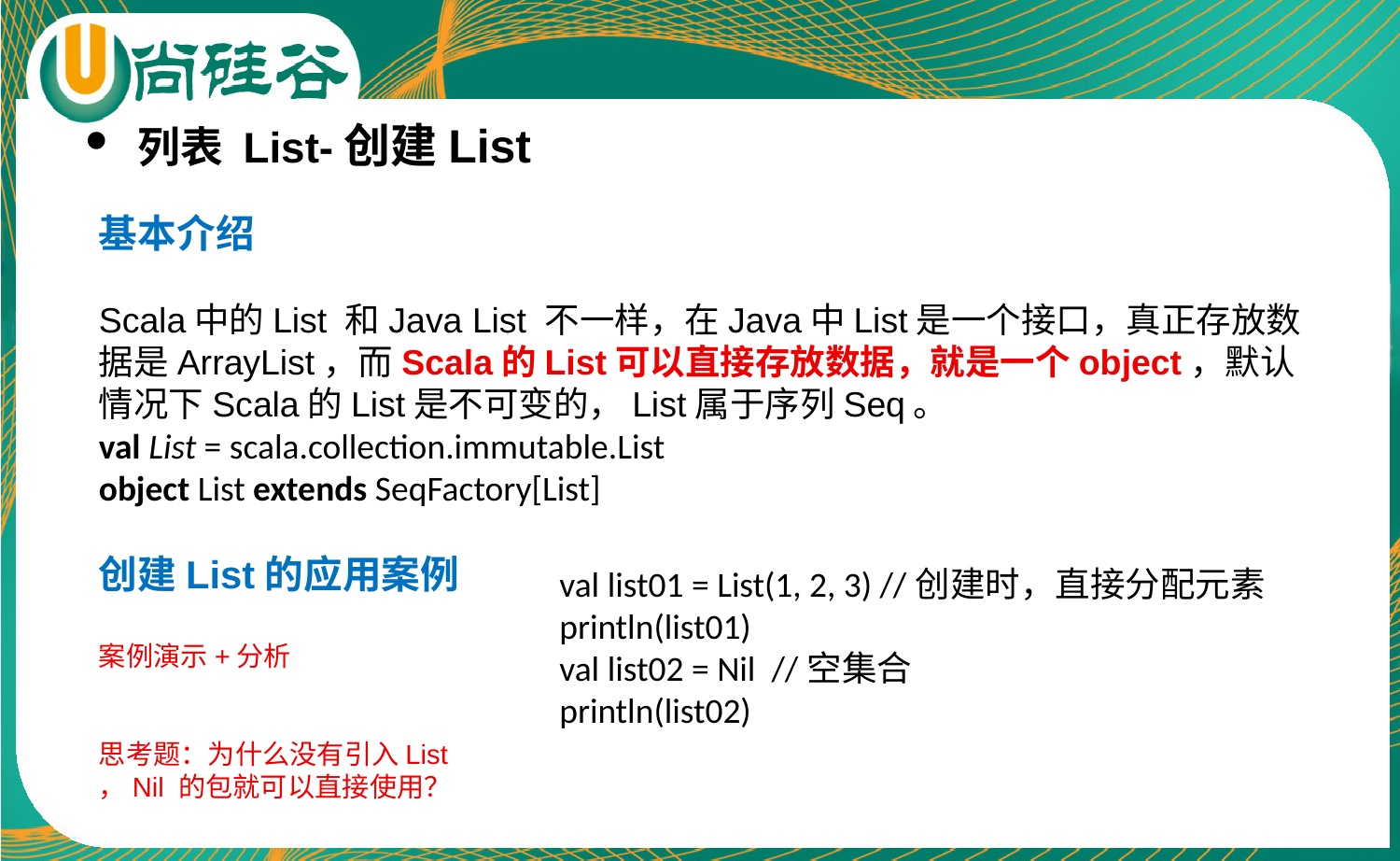

列表 List-创建List

基本介绍

Scala中的List 和Java List 不一样，在Java中List是一个接口，真正存放数据是ArrayList，而Scala的List可以直接存放数据，就是一个object，默认情况下Scala的List是不可变的，List属于序列Seq。
val List = scala.collection.immutable.List
object List extends SeqFactory[List]

创建List的应用案例

案例演示+分析

思考题：为什么没有引入List
，Nil 的包就可以直接使用？
val list01 = List(1, 2, 3) //创建时，直接分配元素
println(list01)
val list02 = Nil  //空集合
println(list02)